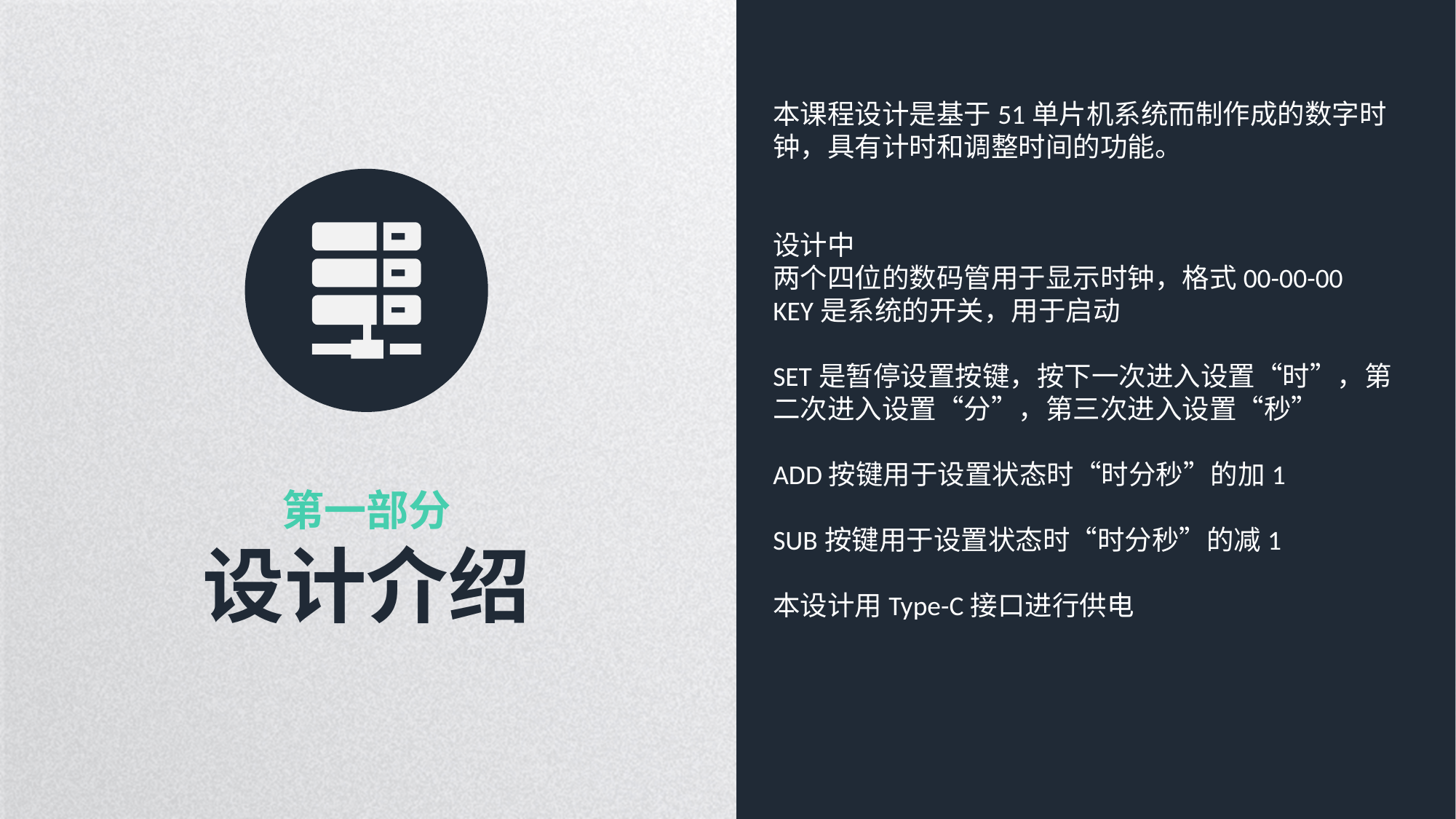

本课程设计是基于51单片机系统而制作成的数字时钟，具有计时和调整时间的功能。

设计中
两个四位的数码管用于显示时钟，格式00-00-00
KEY是系统的开关，用于启动

SET是暂停设置按键，按下一次进入设置“时”，第二次进入设置“分”，第三次进入设置“秒”

ADD按键用于设置状态时“时分秒”的加1

SUB按键用于设置状态时“时分秒”的减1

本设计用Type-C接口进行供电

第一部分
设计介绍
延时符